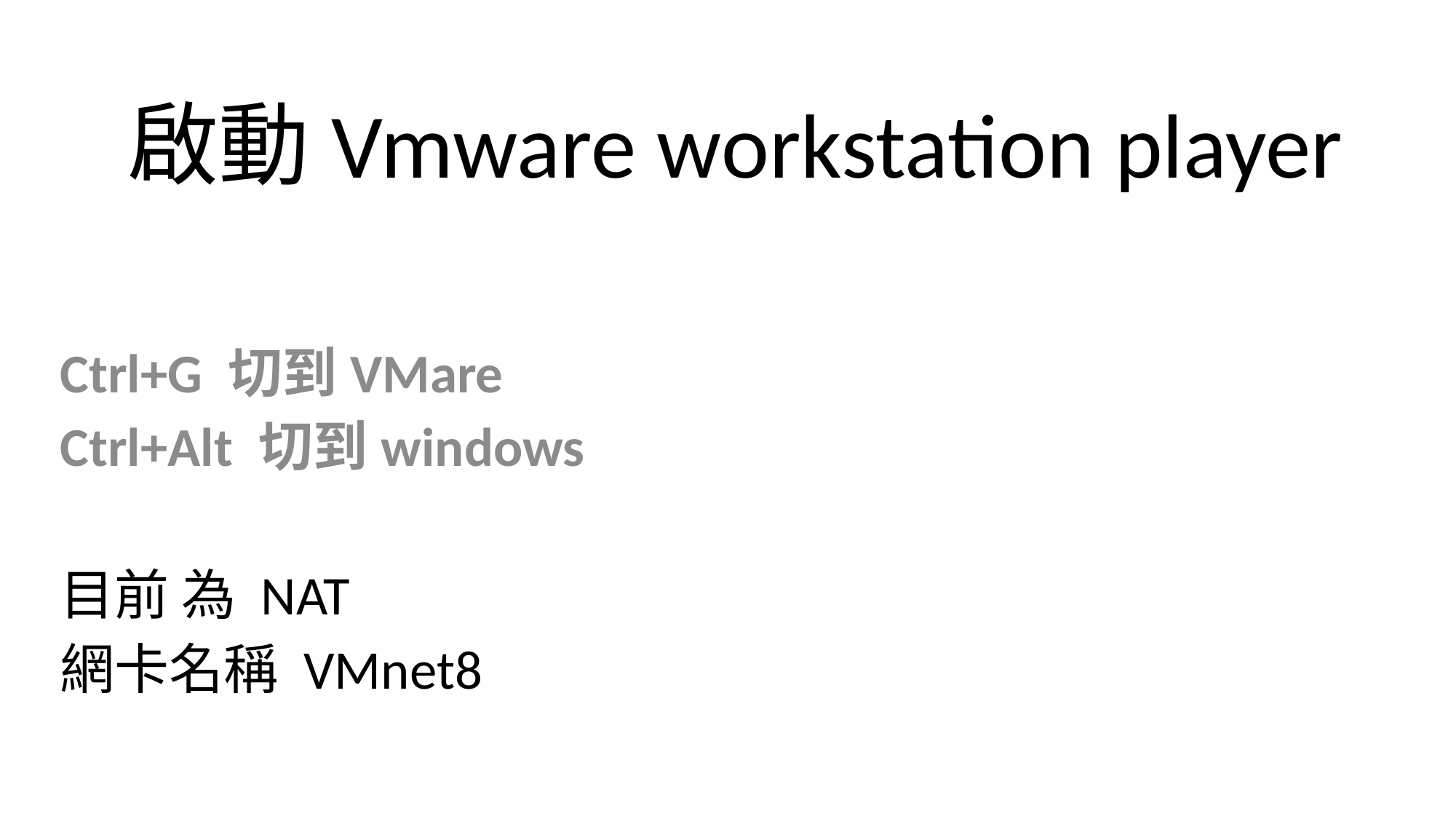

# 啟動Vmware workstation player
Ctrl+G 切到VMare
Ctrl+Alt 切到windows

目前 為 NAT
網卡名稱 VMnet8